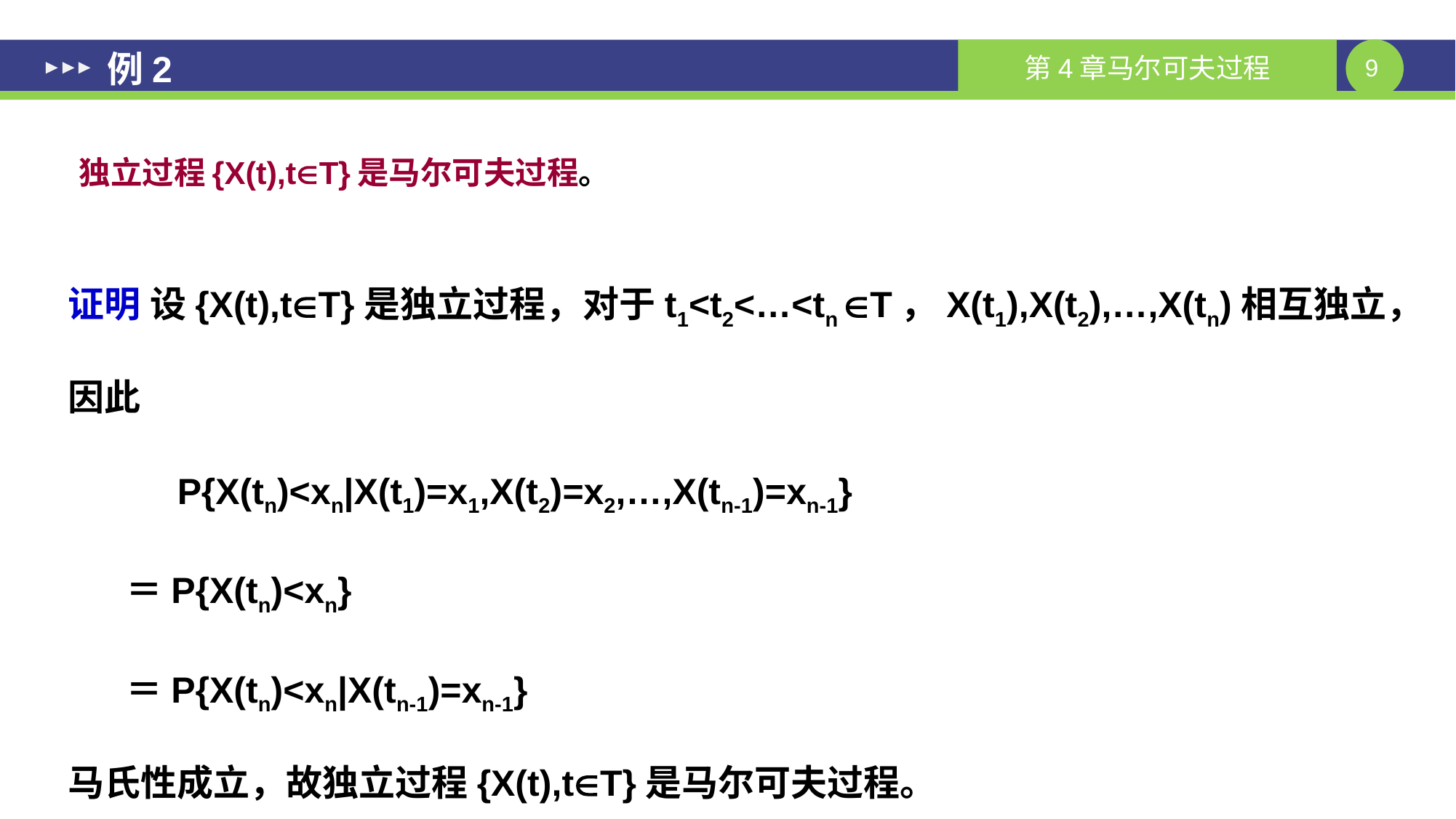

# 例2
独立过程{X(t),t∈T}是马尔可夫过程。
证明 设{X(t),t∈T}是独立过程，对于t1<t2<…<tn ∈T，X(t1),X(t2),…,X(tn)相互独立，因此
	P{X(tn)<xn|X(t1)=x1,X(t2)=x2,…,X(tn-1)=xn-1}
      ＝P{X(tn)<xn}
      ＝P{X(tn)<xn|X(tn-1)=xn-1}
马氏性成立，故独立过程{X(t),t∈T}是马尔可夫过程。